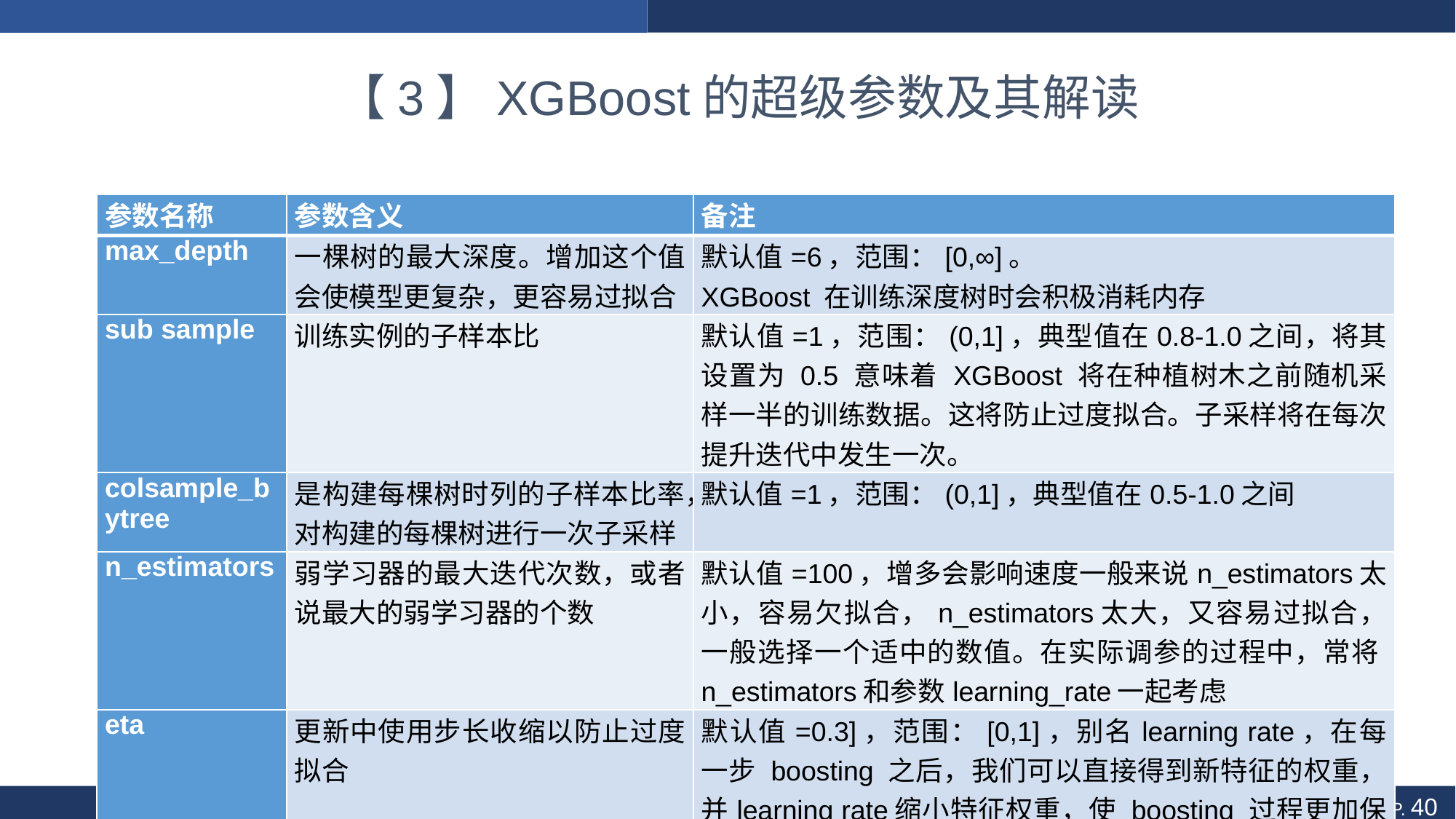

# 【3】XGBoost的超级参数及其解读
| 参数名称 | 参数含义 | 备注 |
| --- | --- | --- |
| max\_depth | 一棵树的最大深度。增加这个值会使模型更复杂，更容易过拟合 | 默认值=6，范围：[0,∞]。 XGBoost 在训练深度树时会积极消耗内存 |
| sub sample | 训练实例的子样本比 | 默认值=1，范围：(0,1]，典型值在0.8-1.0之间，将其设置为 0.5 意味着 XGBoost 将在种植树木之前随机采样一半的训练数据。这将防止过度拟合。子采样将在每次提升迭代中发生一次。 |
| colsample\_bytree | 是构建每棵树时列的子样本比率，对构建的每棵树进行一次子采样 | 默认值=1，范围：(0,1]，典型值在0.5-1.0之间 |
| n\_estimators | 弱学习器的最大迭代次数，或者说最大的弱学习器的个数 | 默认值=100，增多会影响速度一般来说n\_estimators太小，容易欠拟合，n\_estimators太大，又容易过拟合，一般选择一个适中的数值。在实际调参的过程中，常将n\_estimators和参数learning\_rate一起考虑 |
| eta | 更新中使用步长收缩以防止过度拟合 | 默认值=0.3]，范围：[0,1]，别名learning rate，在每一步 boosting 之后，我们可以直接得到新特征的权重，并learning rate缩小特征权重，使 boosting 过程更加保守 |